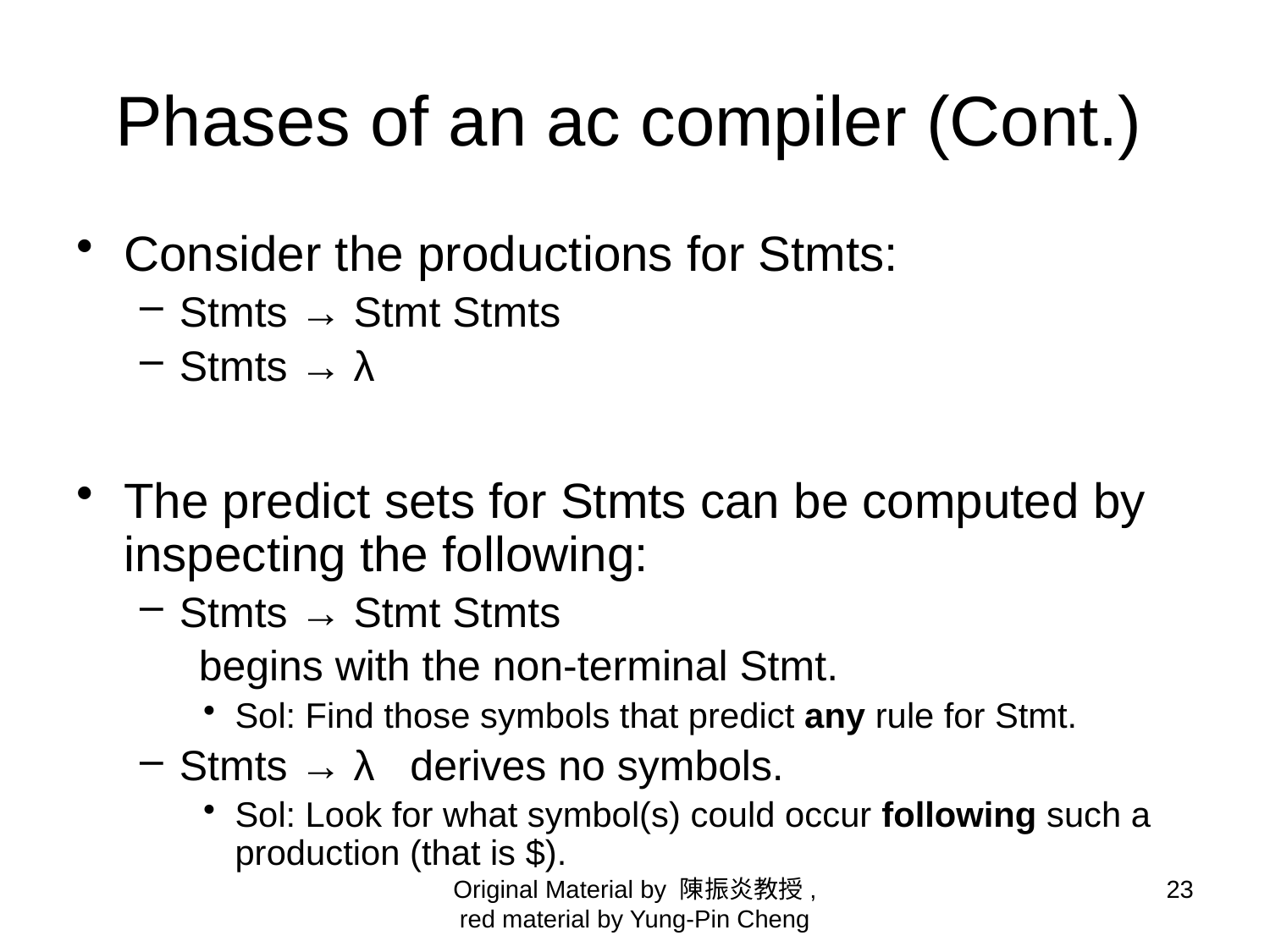

# Phases of an ac compiler (Cont.)
Consider the productions for Stmts:
Stmts → Stmt Stmts
Stmts → λ

The predict sets for Stmts can be computed by inspecting the following:
Stmts → Stmt Stmts
     begins with the non-terminal Stmt.
Sol: Find those symbols that predict any rule for Stmt.
Stmts → λ   derives no symbols.
Sol: Look for what symbol(s) could occur following such a production (that is $).

Original Material by 陳振炎教授, red material by Yung-Pin Cheng
23